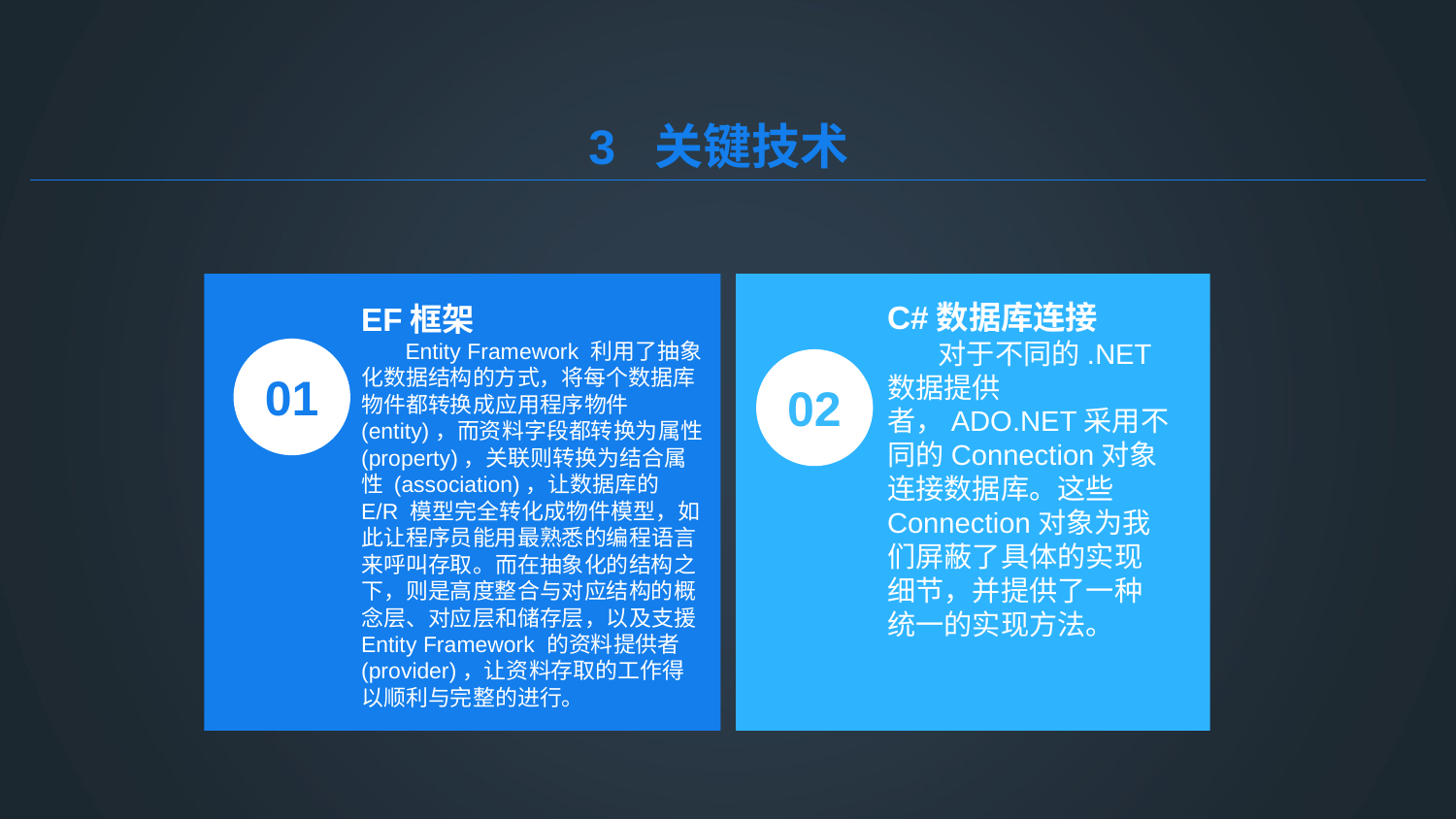

3  关键技术

C#数据库连接
       对于不同的.NET数据提供者，ADO.NET采用不同的Connection对象连接数据库。这些Connection对象为我们屏蔽了具体的实现细节，并提供了一种统一的实现方法。
EF框架
       Entity Framework 利用了抽象化数据结构的方式，将每个数据库物件都转换成应用程序物件 (entity)，而资料字段都转换为属性 (property)，关联则转换为结合属性 (association)，让数据库的 E/R 模型完全转化成物件模型，如此让程序员能用最熟悉的编程语言来呼叫存取。而在抽象化的结构之下，则是高度整合与对应结构的概念层、对应层和储存层，以及支援 Entity Framework 的资料提供者 (provider)，让资料存取的工作得以顺利与完整的进行。

01

02